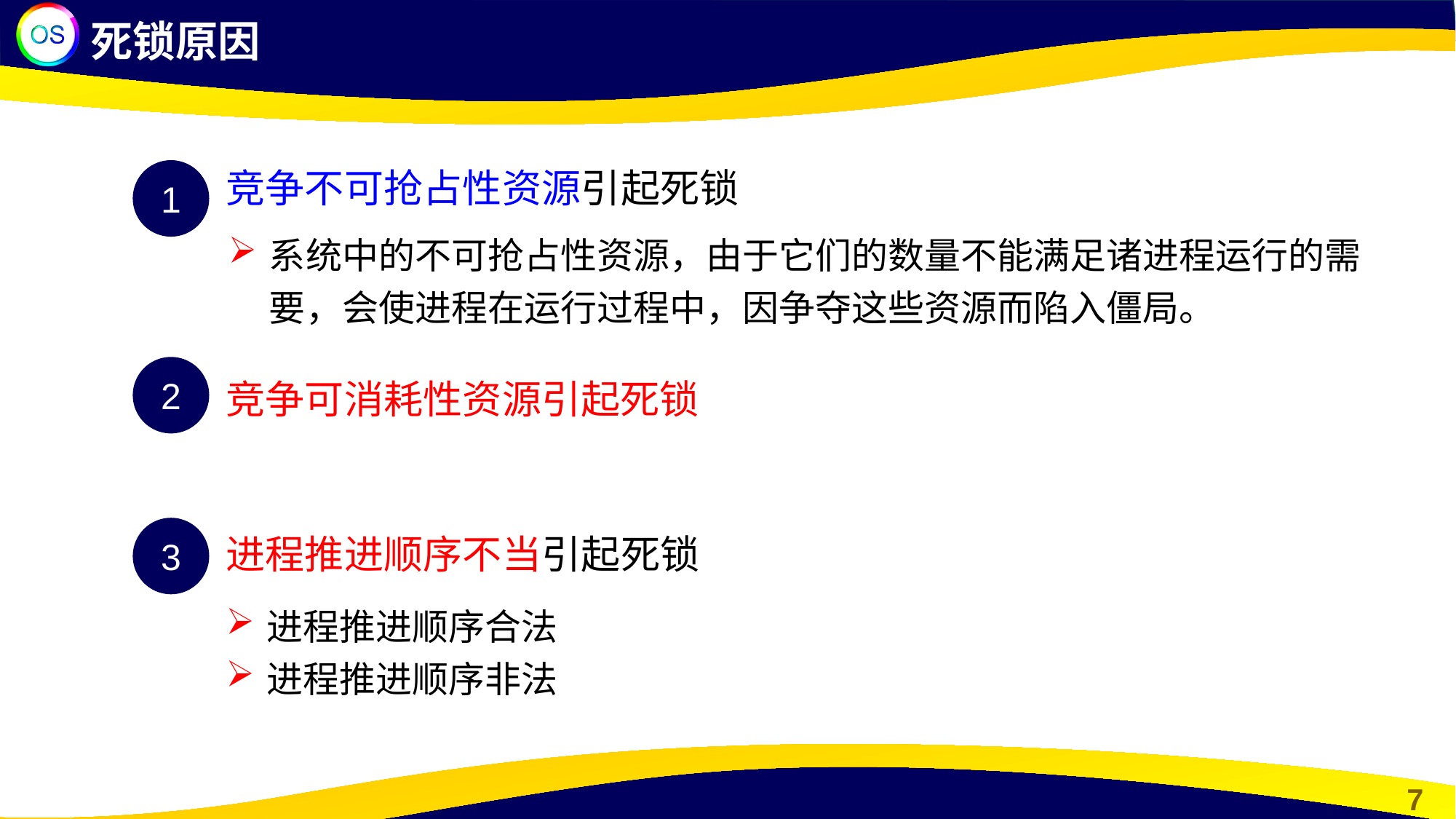

死锁原因
1
竞争不可抢占性资源引起死锁
系统中的不可抢占性资源，由于它们的数量不能满足诸进程运行的需要，会使进程在运行过程中，因争夺这些资源而陷入僵局。
2
竞争可消耗性资源引起死锁
3
进程推进顺序不当引起死锁
进程推进顺序合法
进程推进顺序非法